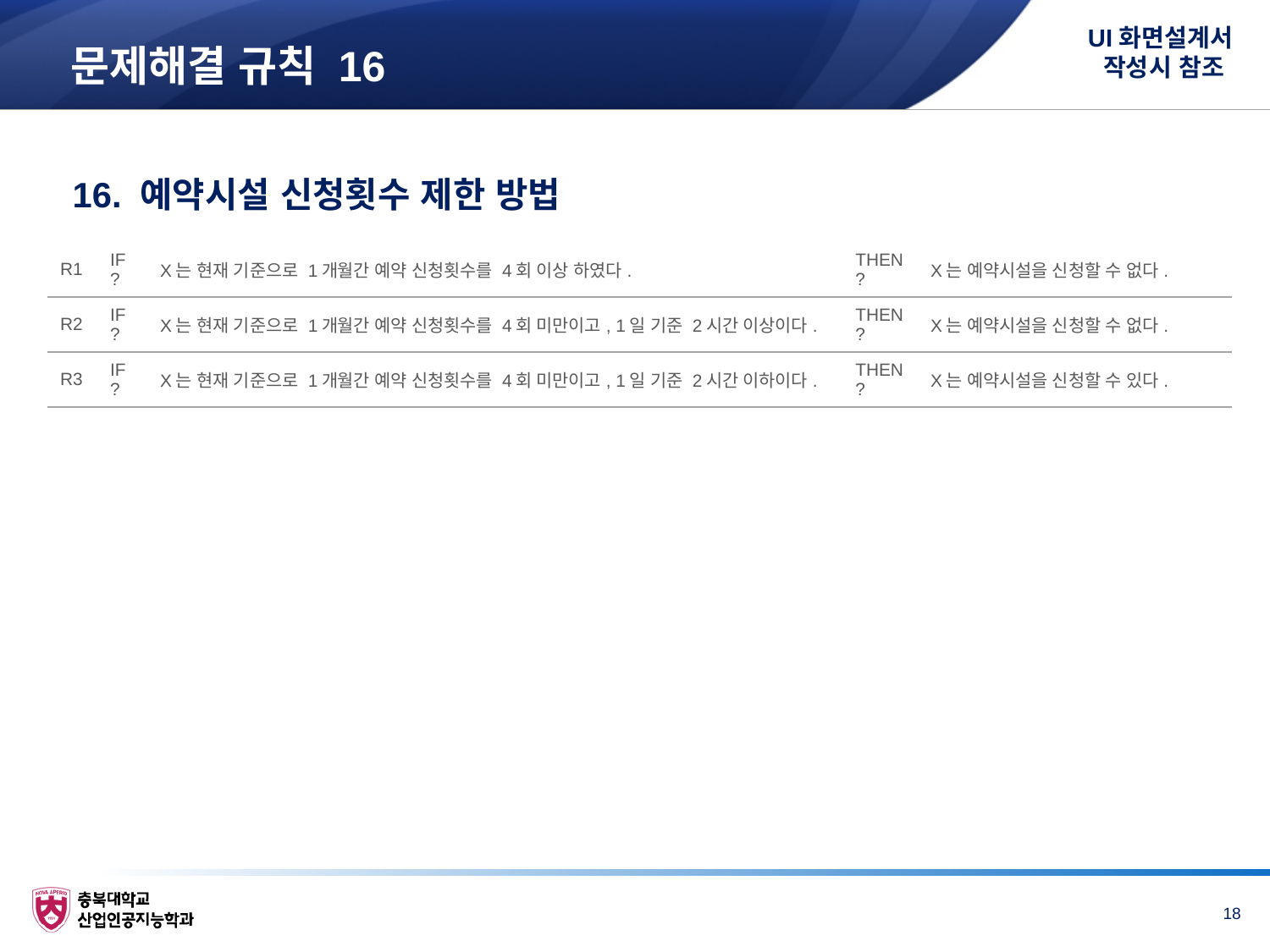

UI화면설계서
작성시 참조
# 문제해결 규칙 16
16. 예약시설 신청횟수 제한 방법
| R1 | IF? | X는 현재 기준으로 1개월간 예약 신청횟수를 4회 이상 하였다. | THEN? | X는 예약시설을 신청할 수 없다. |
| --- | --- | --- | --- | --- |
| R2 | IF? | X는 현재 기준으로 1개월간 예약 신청횟수를 4회 미만이고, 1일 기준 2시간 이상이다. | THEN? | X는 예약시설을 신청할 수 없다. |
| R3 | IF? | X는 현재 기준으로 1개월간 예약 신청횟수를 4회 미만이고, 1일 기준 2시간 이하이다. | THEN? | X는 예약시설을 신청할 수 있다. |